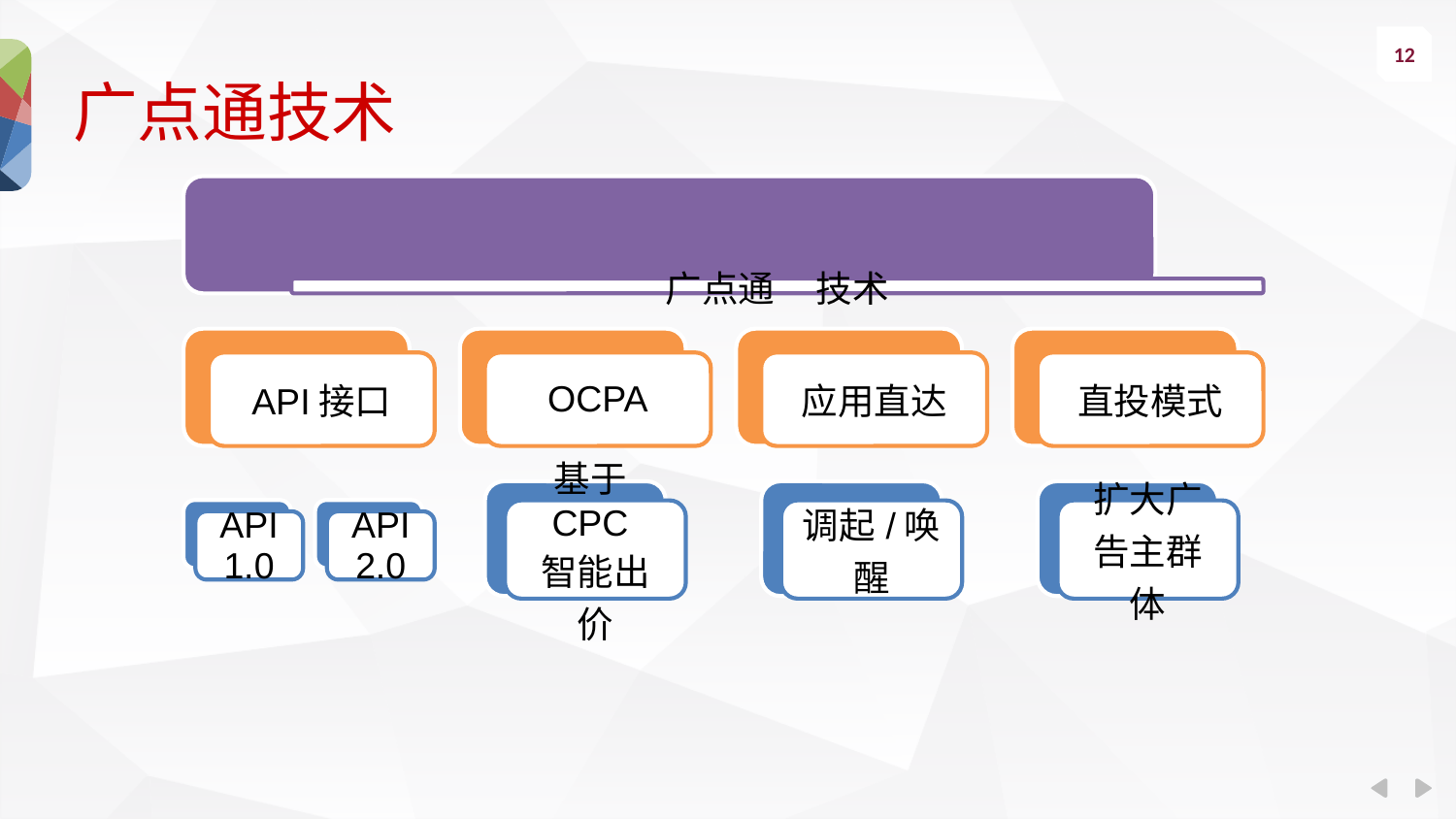

广点通技术
广点通     技术
应用直达
直投模式
API接口
OCPA
API 1.0
API 2.0
基于CPC  智能出价
调起/唤醒
扩大广告主群体